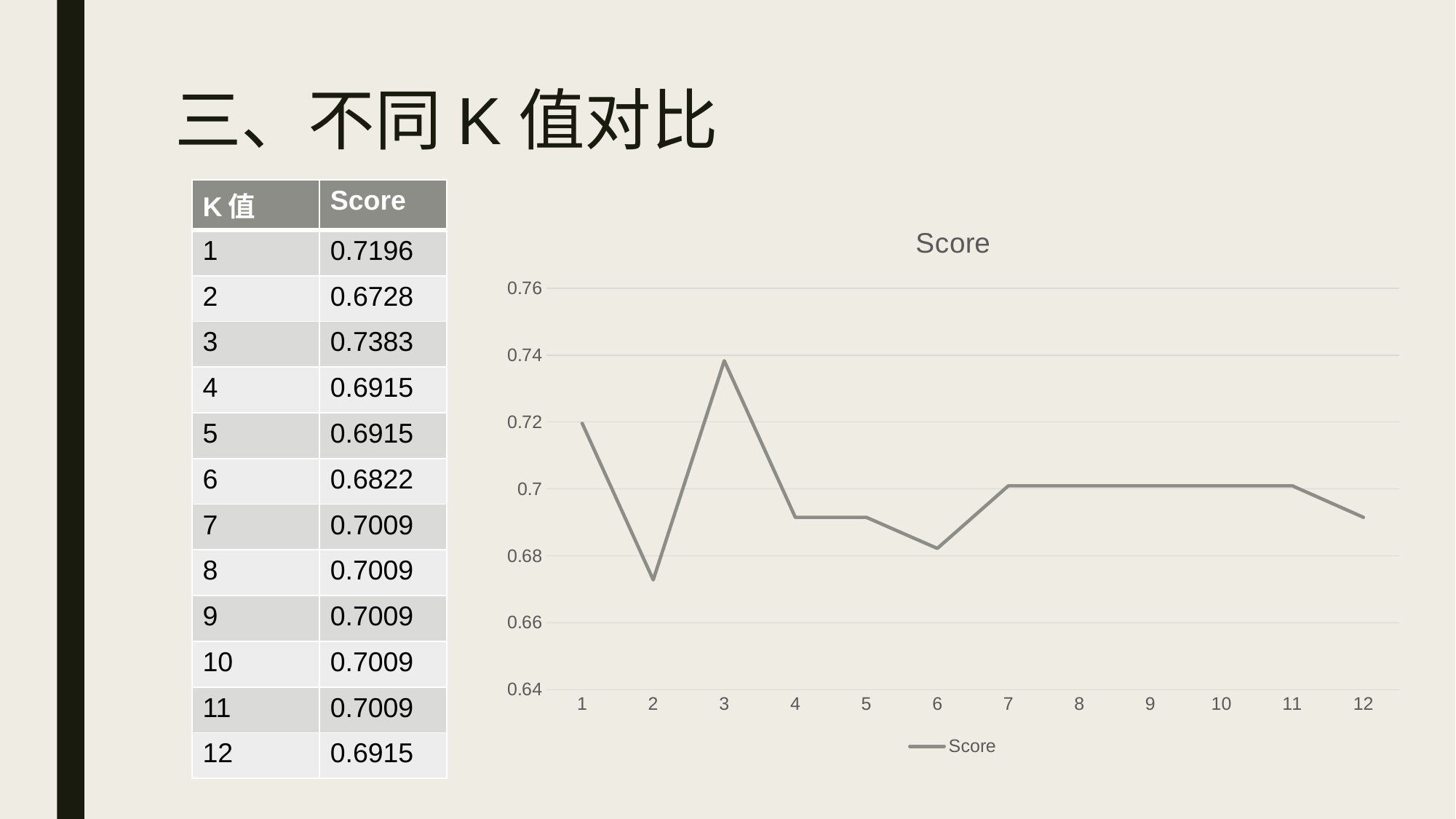

# 三、不同K值对比
| K值 | Score |
| --- | --- |
| 1 | 0.7196 |
| 2 | 0.6728 |
| 3 | 0.7383 |
| 4 | 0.6915 |
| 5 | 0.6915 |
| 6 | 0.6822 |
| 7 | 0.7009 |
| 8 | 0.7009 |
| 9 | 0.7009 |
| 10 | 0.7009 |
| 11 | 0.7009 |
| 12 | 0.6915 |

### Chart:

| Category | Score |
|---|---|
| 1 | 0.7196 |
| 2 | 0.6728 |
| 3 | 0.7383 |
| 4 | 0.6915 |
| 5 | 0.6915 |
| 6 | 0.6822 |
| 7 | 0.7009 |
| 8 | 0.7009 |
| 9 | 0.7009 |
| 10 | 0.7009 |
| 11 | 0.7009 |
| 12 | 0.6915 |